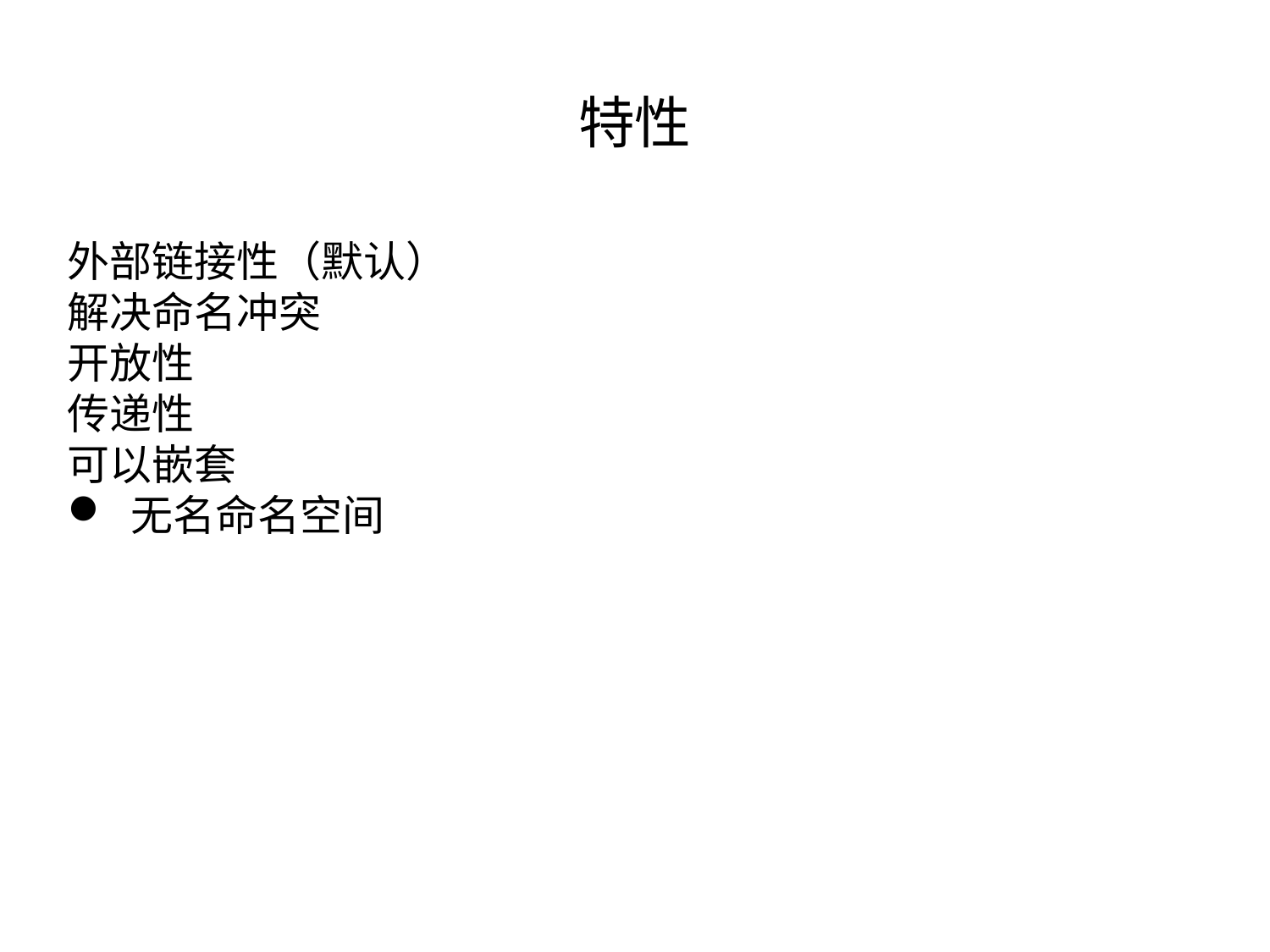

特性
外部链接性（默认）
解决命名冲突
开放性
传递性
可以嵌套
无名命名空间